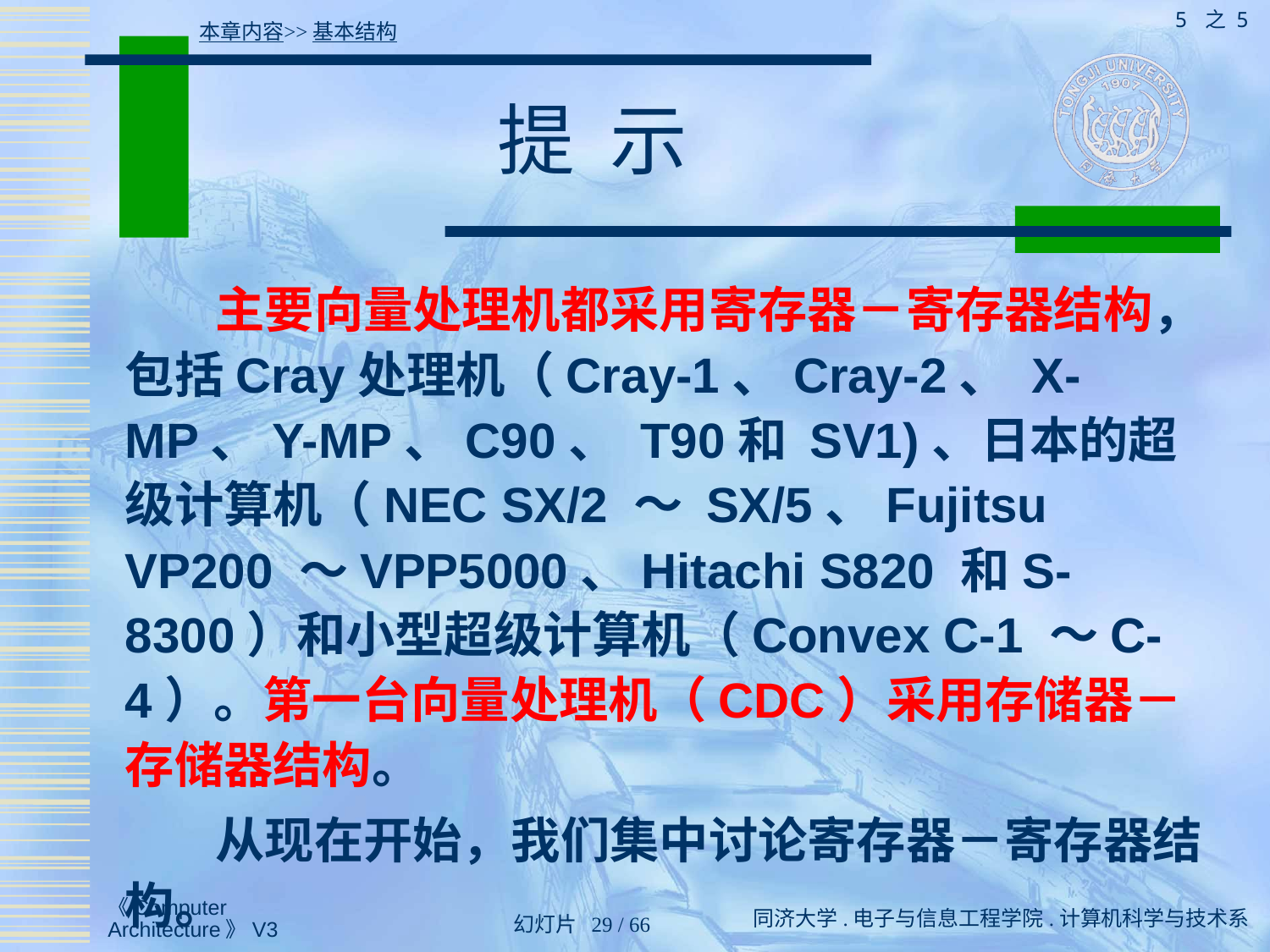

5 之 5
本章内容>>基本结构
# 提  示
       主要向量处理机都采用寄存器－寄存器结构，包括Cray处理机（Cray-1、Cray-2、 X-MP、Y-MP、C90、 T90和 SV1)、日本的超级计算机（NEC SX/2 ～ SX/5、Fujitsu VP200 ～VPP5000、Hitachi S820 和S-8300）和小型超级计算机（Convex C-1 ～C-4）。第一台向量处理机（CDC）采用存储器－存储器结构。
       从现在开始，我们集中讨论寄存器－寄存器结构。